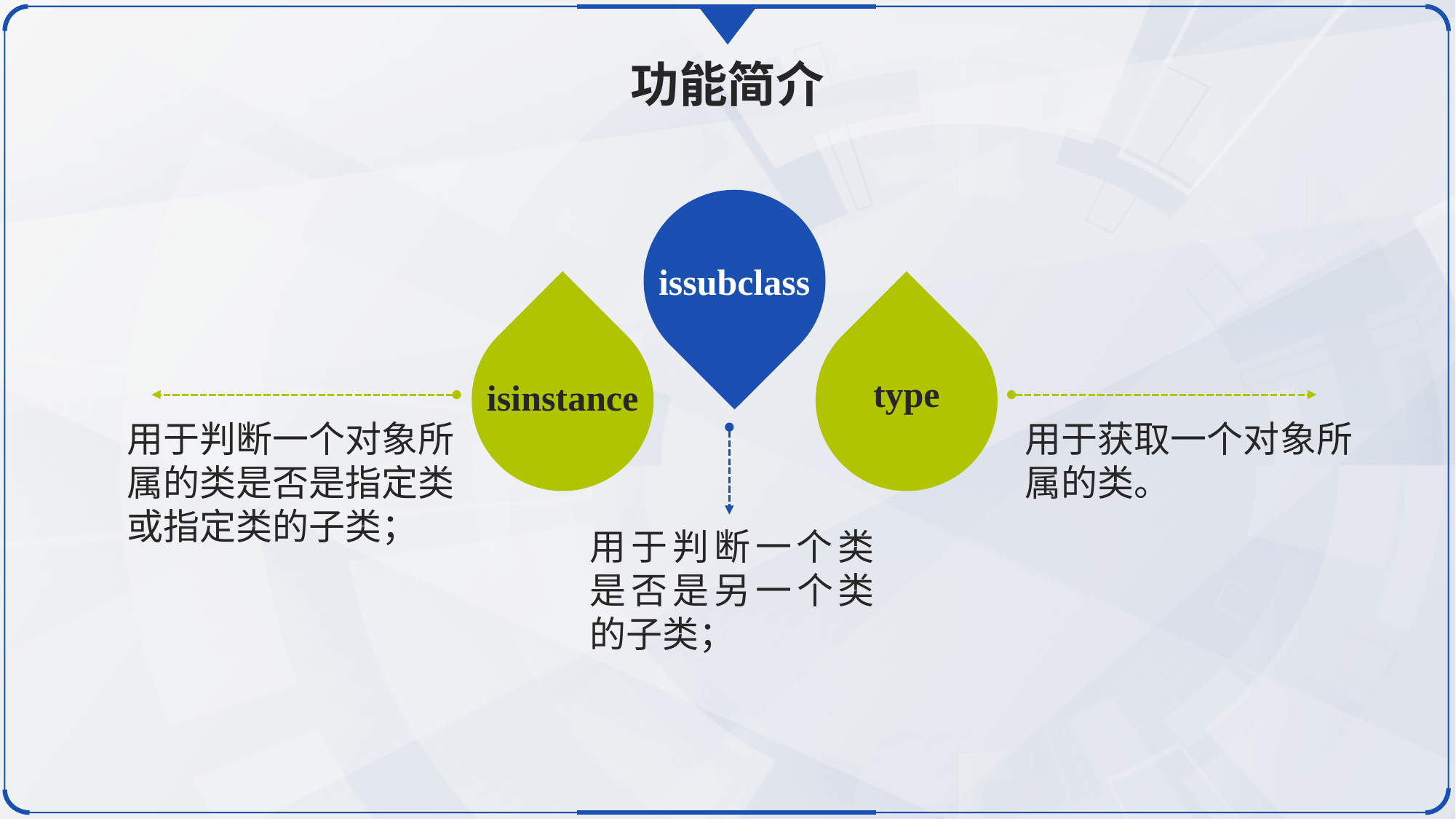

功能简介

issubclass

isinstance

type
用于判断一个对象所属的类是否是指定类或指定类的子类；
用于获取一个对象所属的类。
用于判断一个类是否是另一个类的子类；